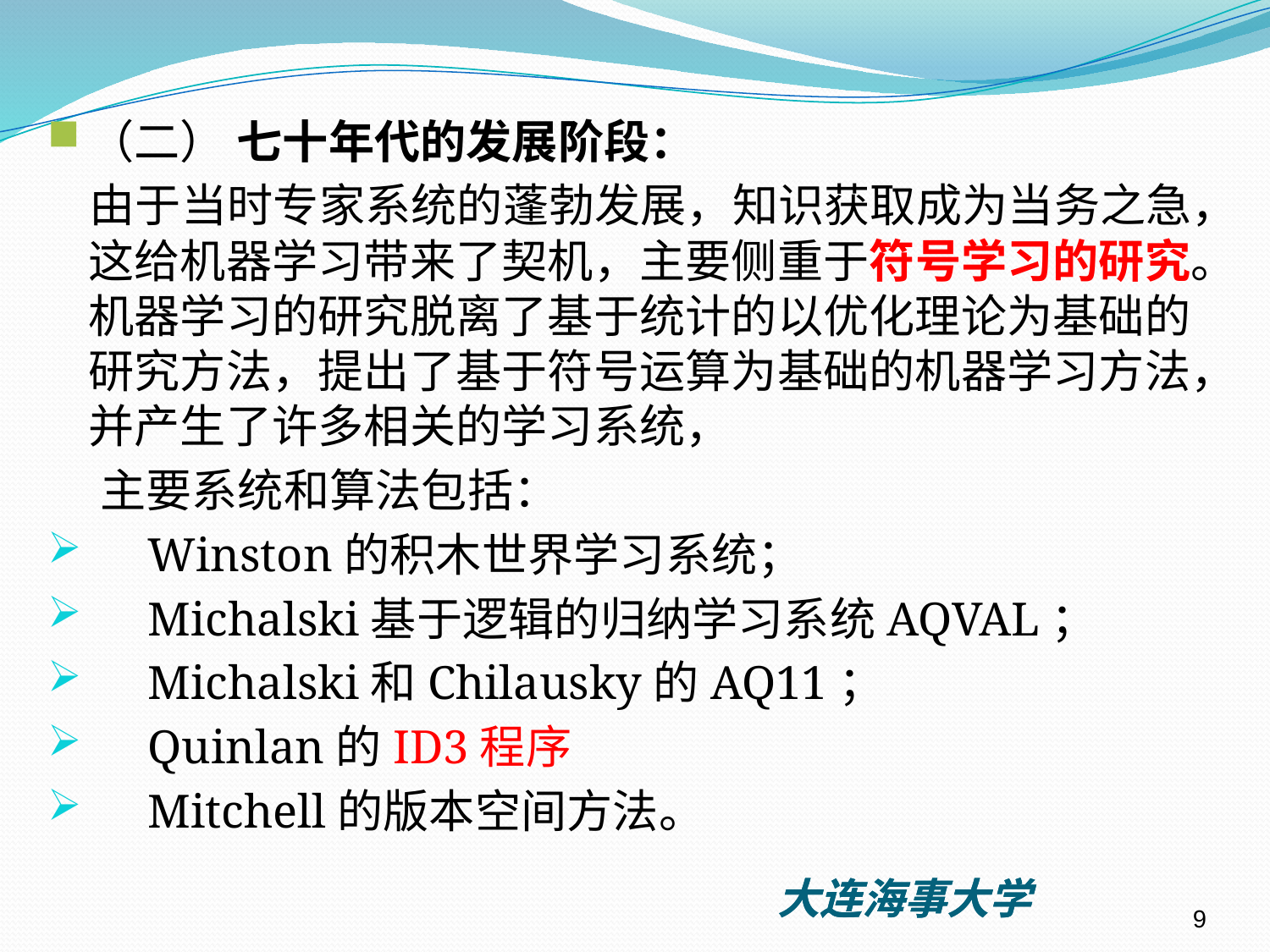

（二） 七十年代的发展阶段：
   由于当时专家系统的蓬勃发展，知识获取成为当务之急，这给机器学习带来了契机，主要侧重于符号学习的研究。机器学习的研究脱离了基于统计的以优化理论为基础的研究方法，提出了基于符号运算为基础的机器学习方法，并产生了许多相关的学习系统，
    主要系统和算法包括：
     Winston的积木世界学习系统；
     Michalski基于逻辑的归纳学习系统AQVAL；
     Michalski和Chilausky的AQ11；
     Quinlan的ID3程序
     Mitchell的版本空间方法。

9